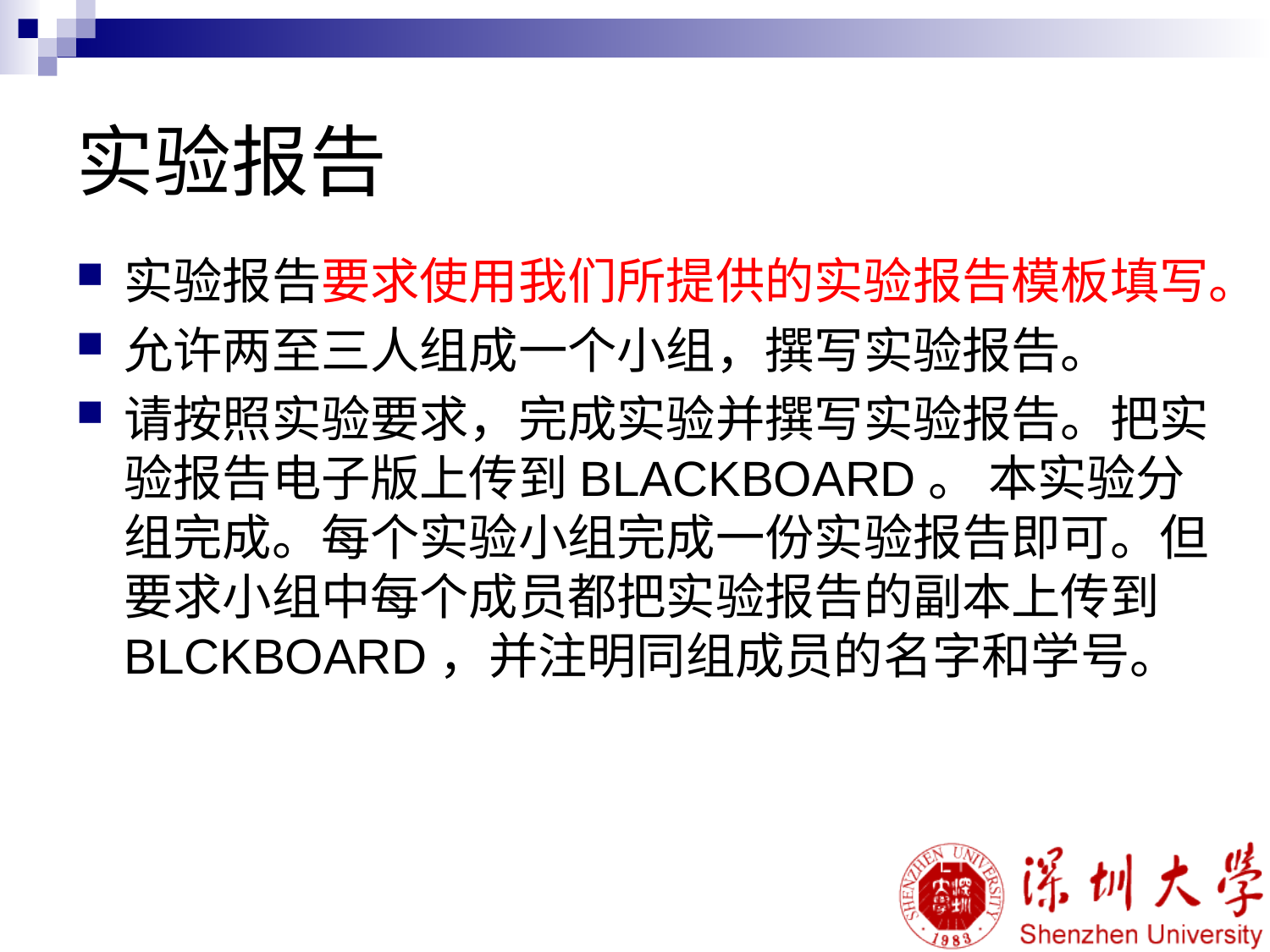

# 实验报告
实验报告要求使用我们所提供的实验报告模板填写。
允许两至三人组成一个小组，撰写实验报告。
请按照实验要求，完成实验并撰写实验报告。把实验报告电子版上传到BLACKBOARD。 本实验分组完成。每个实验小组完成一份实验报告即可。但要求小组中每个成员都把实验报告的副本上传到BLCKBOARD，并注明同组成员的名字和学号。